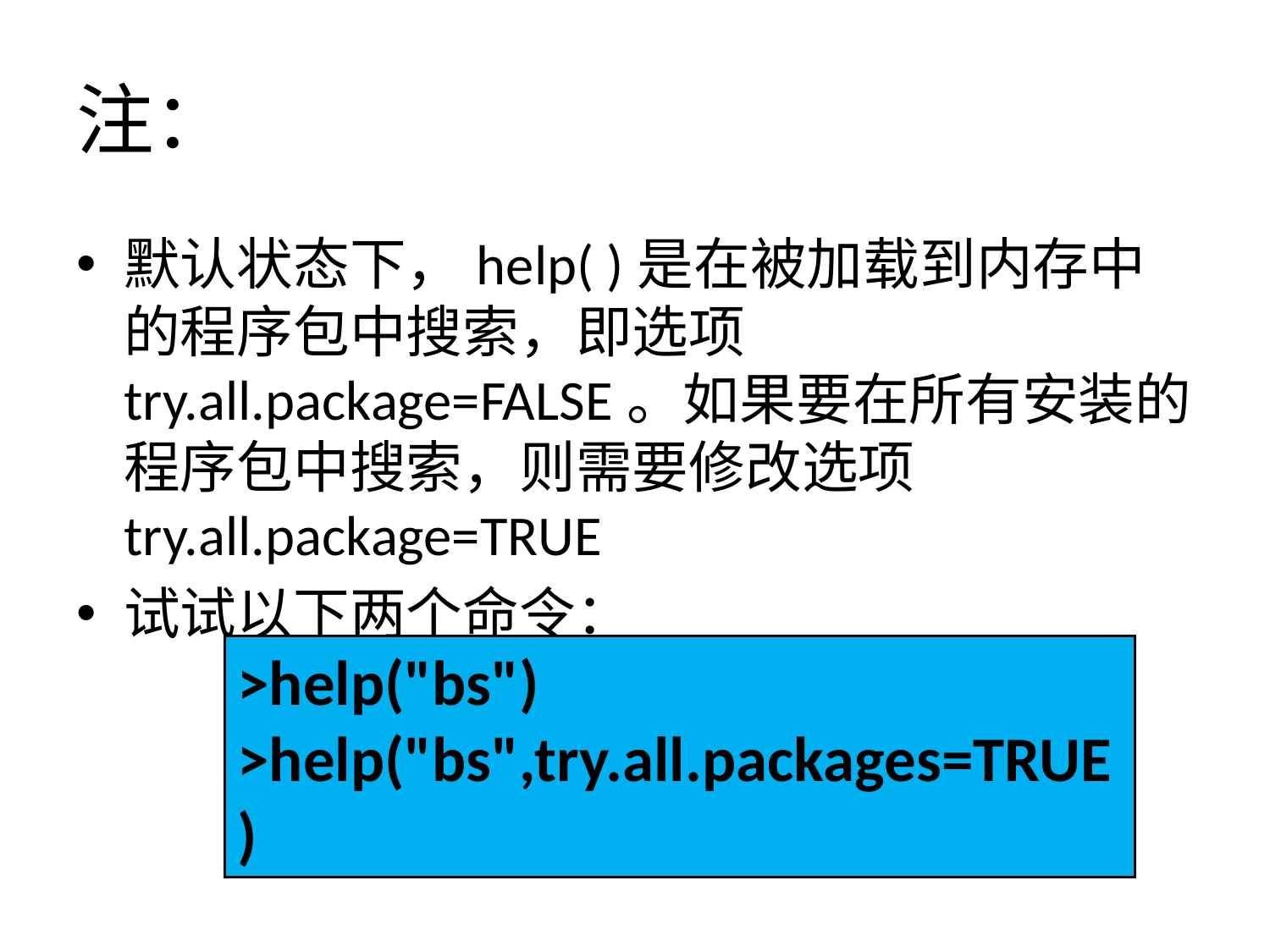

# 注：
默认状态下，help( )是在被加载到内存中的程序包中搜索，即选项try.all.package=FALSE。如果要在所有安装的程序包中搜索，则需要修改选项try.all.package=TRUE
试试以下两个命令：

>help("bs")
>help("bs",try.all.packages=TRUE)